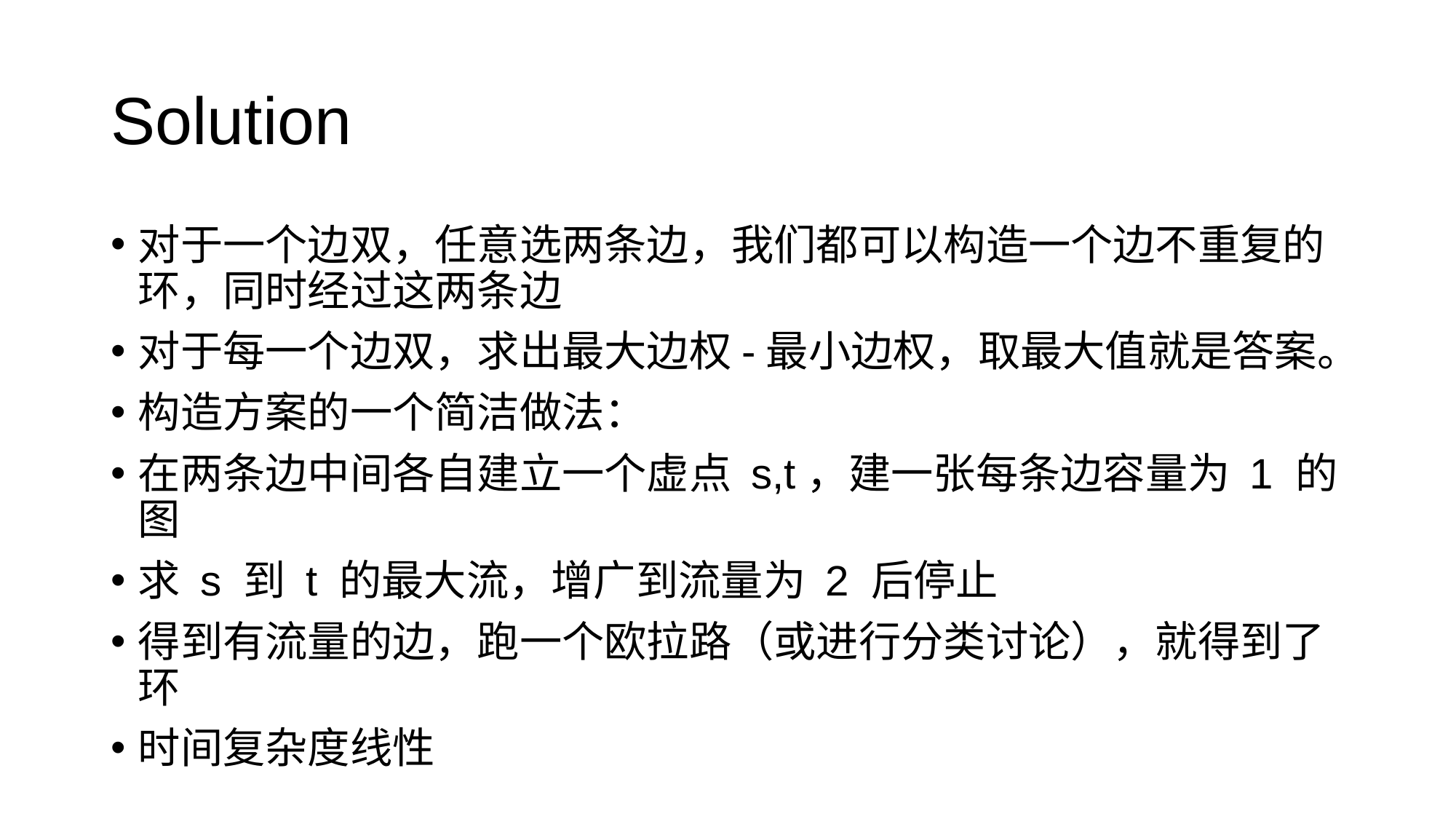

# Solution
对于一个边双，任意选两条边，我们都可以构造一个边不重复的环，同时经过这两条边
对于每一个边双，求出最大边权-最小边权，取最大值就是答案。
构造方案的一个简洁做法：
在两条边中间各自建立一个虚点 s,t，建一张每条边容量为 1 的图
求 s 到 t 的最大流，增广到流量为 2 后停止
得到有流量的边，跑一个欧拉路（或进行分类讨论），就得到了环
时间复杂度线性